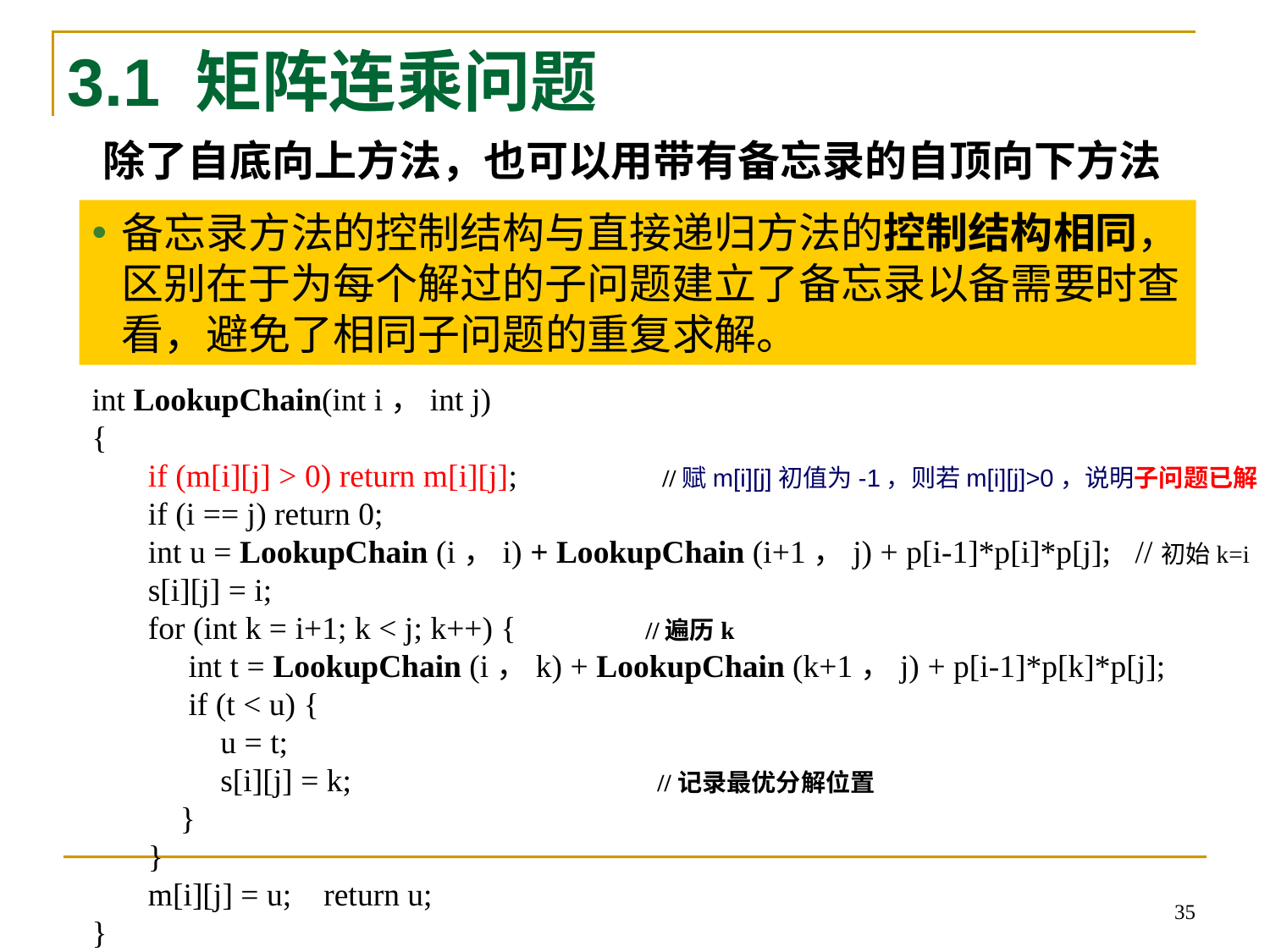

3.1 矩阵连乘问题
除了自底向上方法，也可以用带有备忘录的自顶向下方法
备忘录方法的控制结构与直接递归方法的控制结构相同，区别在于为每个解过的子问题建立了备忘录以备需要时查看，避免了相同子问题的重复求解。
int LookupChain(int i，int j)
{
       if (m[i][j] > 0) return m[i][j];                  //赋m[i][j]初值为-1，则若m[i][j]>0，说明子问题已解
       if (i == j) return 0;
       int u = LookupChain (i，i) + LookupChain (i+1，j) + p[i-1]*p[i]*p[j];   //初始k=i
       s[i][j] = i;
       for (int k = i+1; k < j; k++) {                //遍历k
            int t = LookupChain (i，k) + LookupChain (k+1，j) + p[i-1]*p[k]*p[j];
            if (t < u) {
                u = t;
                s[i][j] = k;                                      //记录最优分解位置
           }
       }
       m[i][j] = u;    return u;
}
35